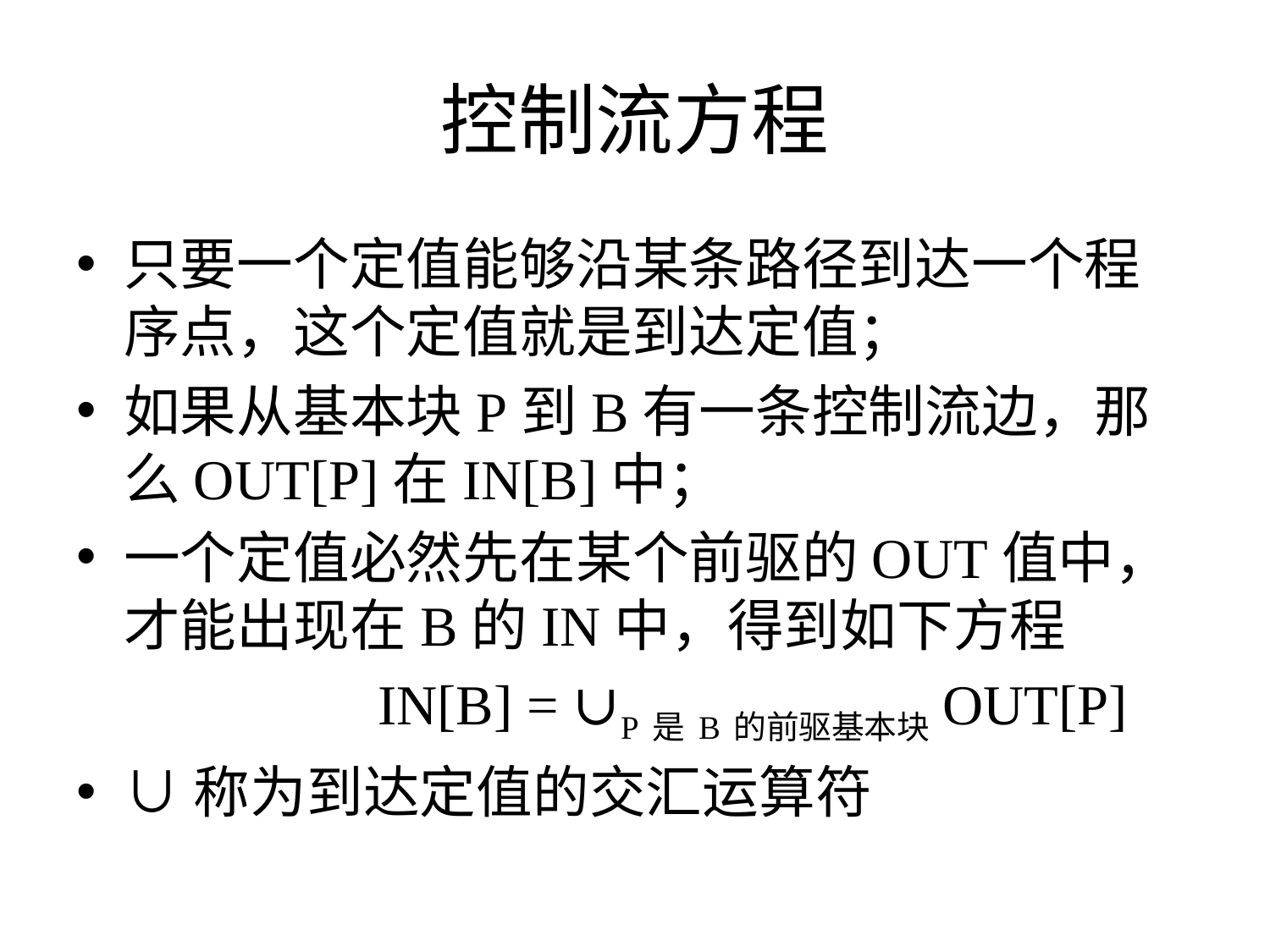

# 控制流方程
只要一个定值能够沿某条路径到达一个程序点，这个定值就是到达定值；
如果从基本块P到B有一条控制流边，那么OUT[P]在IN[B]中；
一个定值必然先在某个前驱的OUT值中，才能出现在B的IN中，得到如下方程
			IN[B] = ∪P是B的前驱基本块OUT[P]
∪称为到达定值的交汇运算符